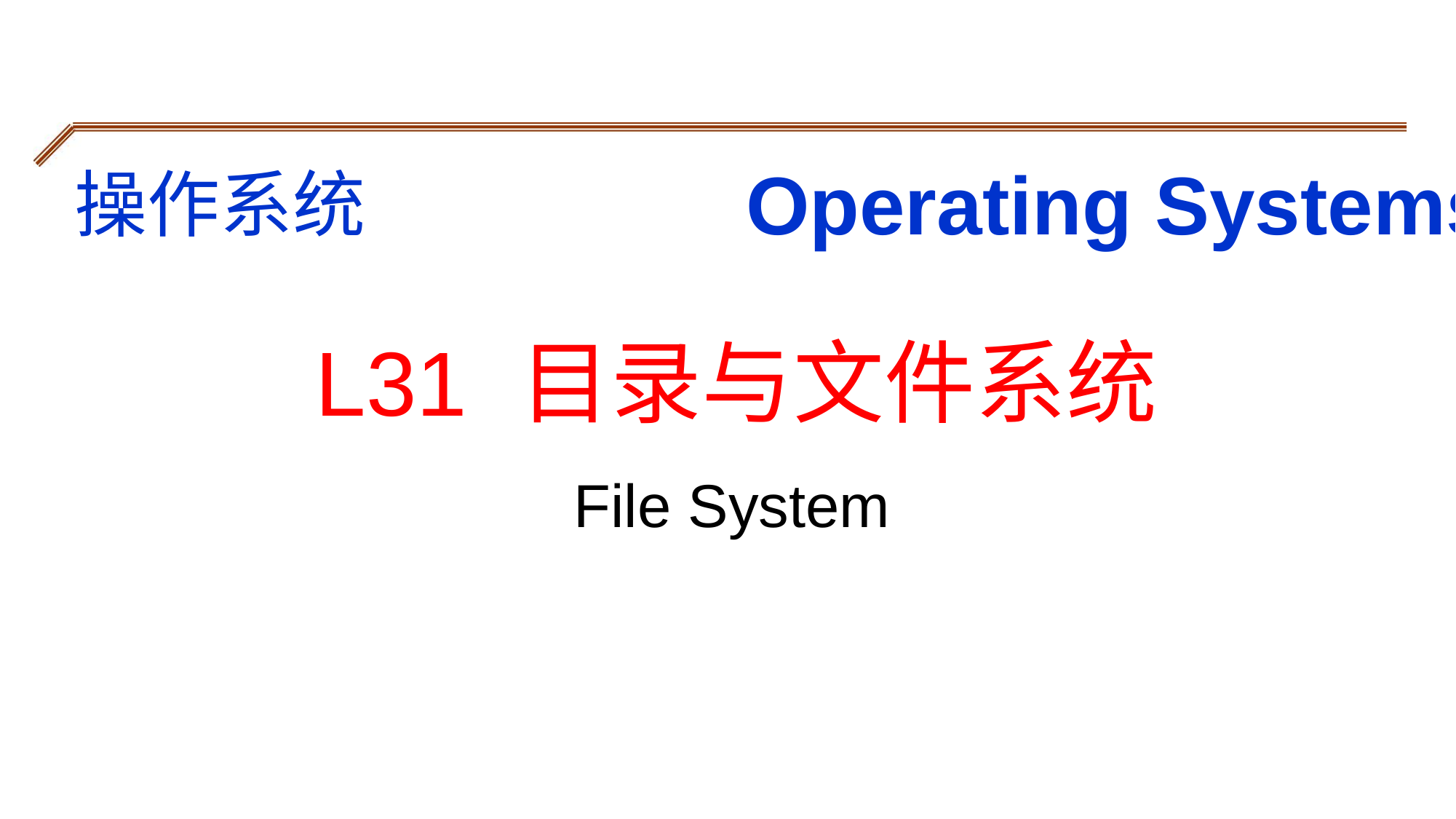

Operating Systems
操作系统
L31 目录与文件系统
File System